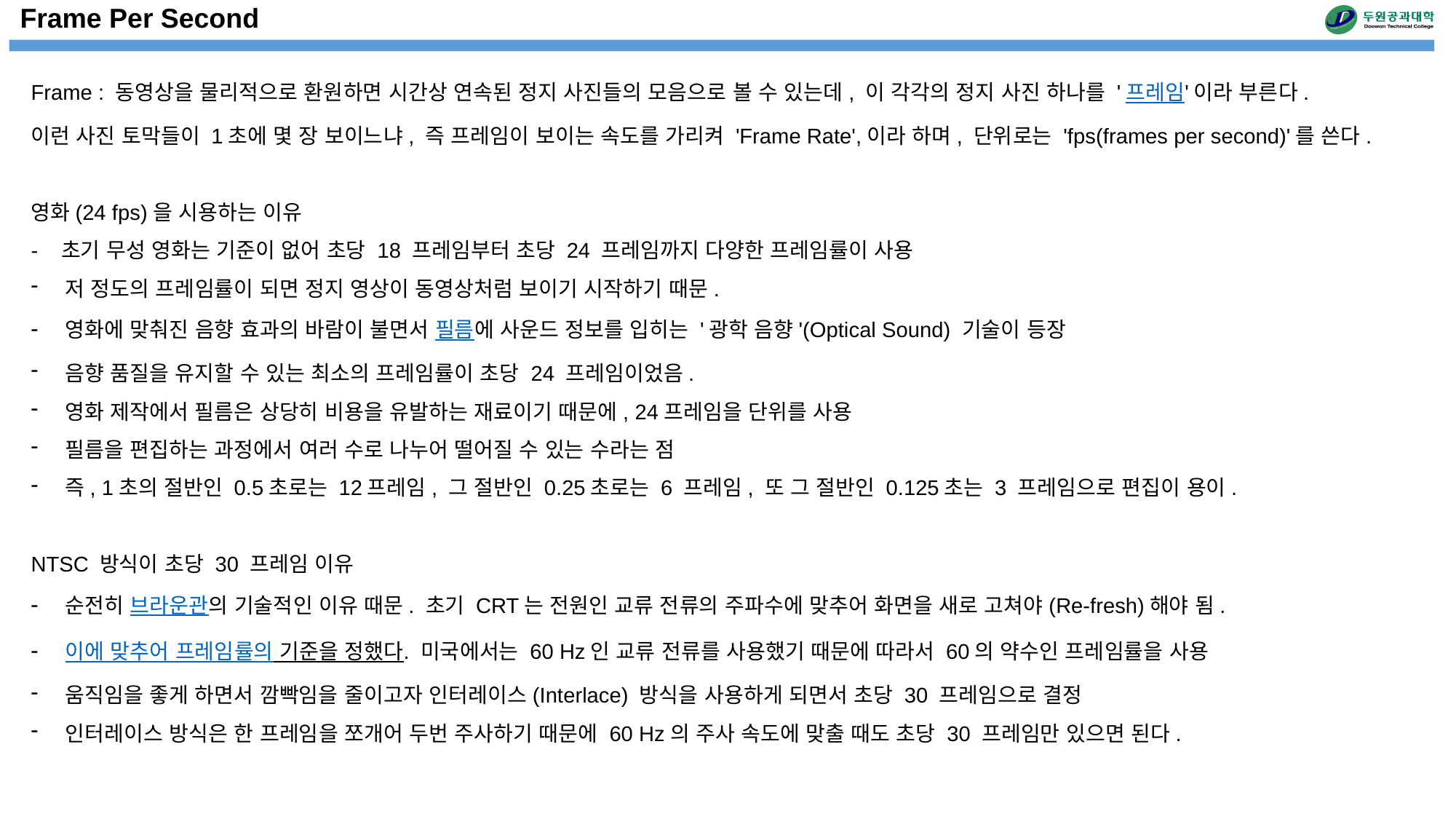

# Frame Per Second
Frame : 동영상을 물리적으로 환원하면 시간상 연속된 정지 사진들의 모음으로 볼 수 있는데, 이 각각의 정지 사진 하나를 '프레임'이라 부른다.
이런 사진 토막들이 1초에 몇 장 보이느냐, 즉 프레임이 보이는 속도를 가리켜 'Frame Rate',이라 하며, 단위로는 'fps(frames per second)'를 쓴다.

영화(24 fps)을 시용하는 이유
-   초기 무성 영화는 기준이 없어 초당 18 프레임부터 초당 24 프레임까지 다양한 프레임률이 사용
저 정도의 프레임률이 되면 정지 영상이 동영상처럼 보이기 시작하기 때문.
영화에 맞춰진 음향 효과의 바람이 불면서 필름에 사운드 정보를 입히는 '광학 음향'(Optical Sound) 기술이 등장
음향 품질을 유지할 수 있는 최소의 프레임률이 초당 24 프레임이었음.
영화 제작에서 필름은 상당히 비용을 유발하는 재료이기 때문에, 24프레임을 단위를 사용
필름을 편집하는 과정에서 여러 수로 나누어 떨어질 수 있는 수라는 점
즉, 1초의 절반인 0.5초로는 12프레임, 그 절반인 0.25초로는 6 프레임, 또 그 절반인 0.125초는 3 프레임으로 편집이 용이.
NTSC 방식이 초당 30 프레임 이유
순전히 브라운관의 기술적인 이유 때문. 초기 CRT는 전원인 교류 전류의 주파수에 맞추어 화면을 새로 고쳐야(Re-fresh)해야 됨.
이에 맞추어 프레임률의 기준을 정했다. 미국에서는 60 Hz인 교류 전류를 사용했기 때문에 따라서 60의 약수인 프레임률을 사용
움직임을 좋게 하면서 깜빡임을 줄이고자 인터레이스(Interlace) 방식을 사용하게 되면서 초당 30 프레임으로 결정
인터레이스 방식은 한 프레임을 쪼개어 두번 주사하기 때문에 60 Hz의 주사 속도에 맞출 때도 초당 30 프레임만 있으면 된다.